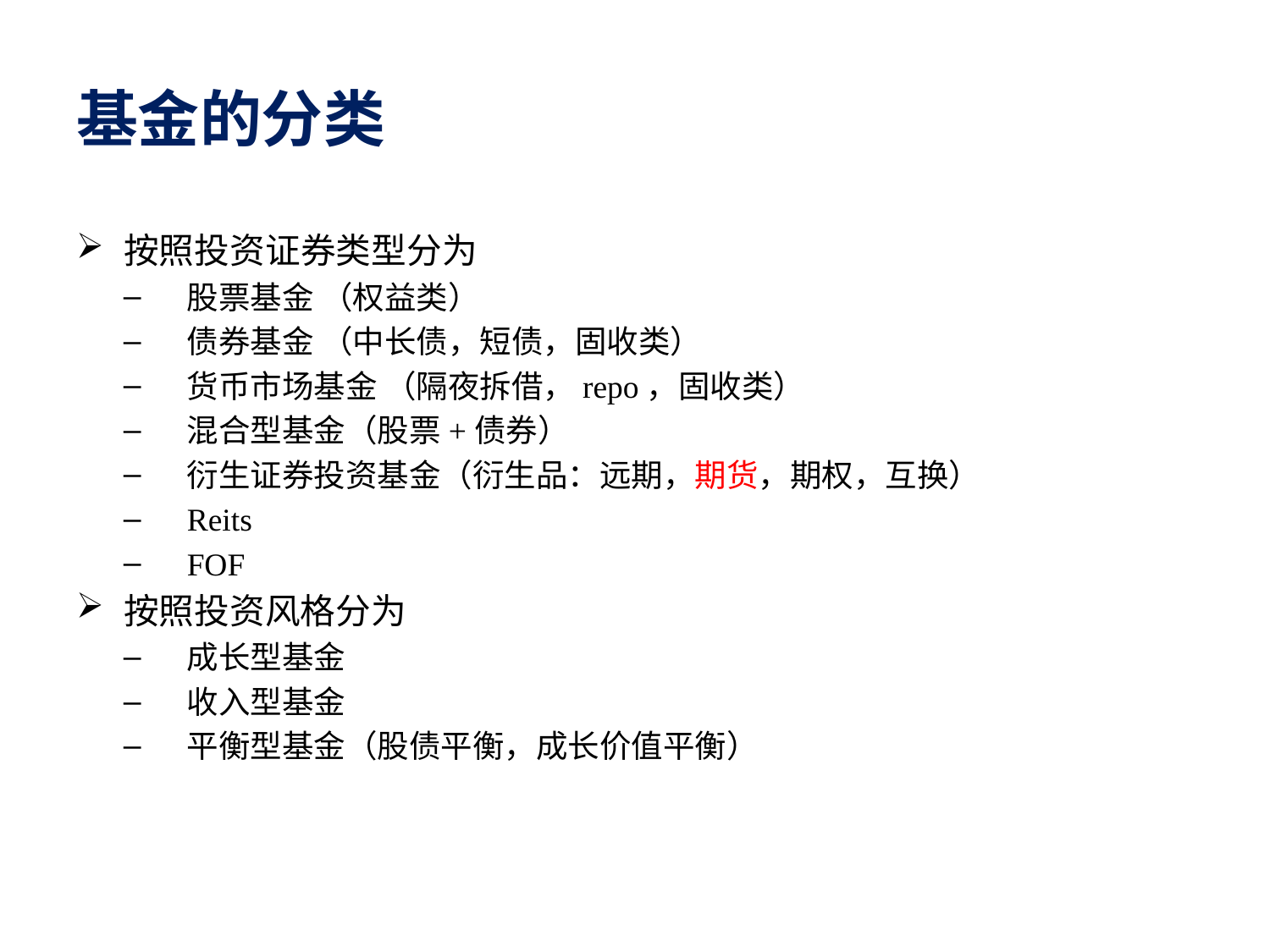

基金的分类
按照投资证券类型分为
股票基金 （权益类）
债券基金 （中长债，短债，固收类）
货币市场基金 （隔夜拆借，repo，固收类）
混合型基金（股票+债券）
衍生证券投资基金（衍生品：远期，期货，期权，互换）
Reits
FOF
按照投资风格分为
成长型基金
收入型基金
平衡型基金（股债平衡，成长价值平衡）